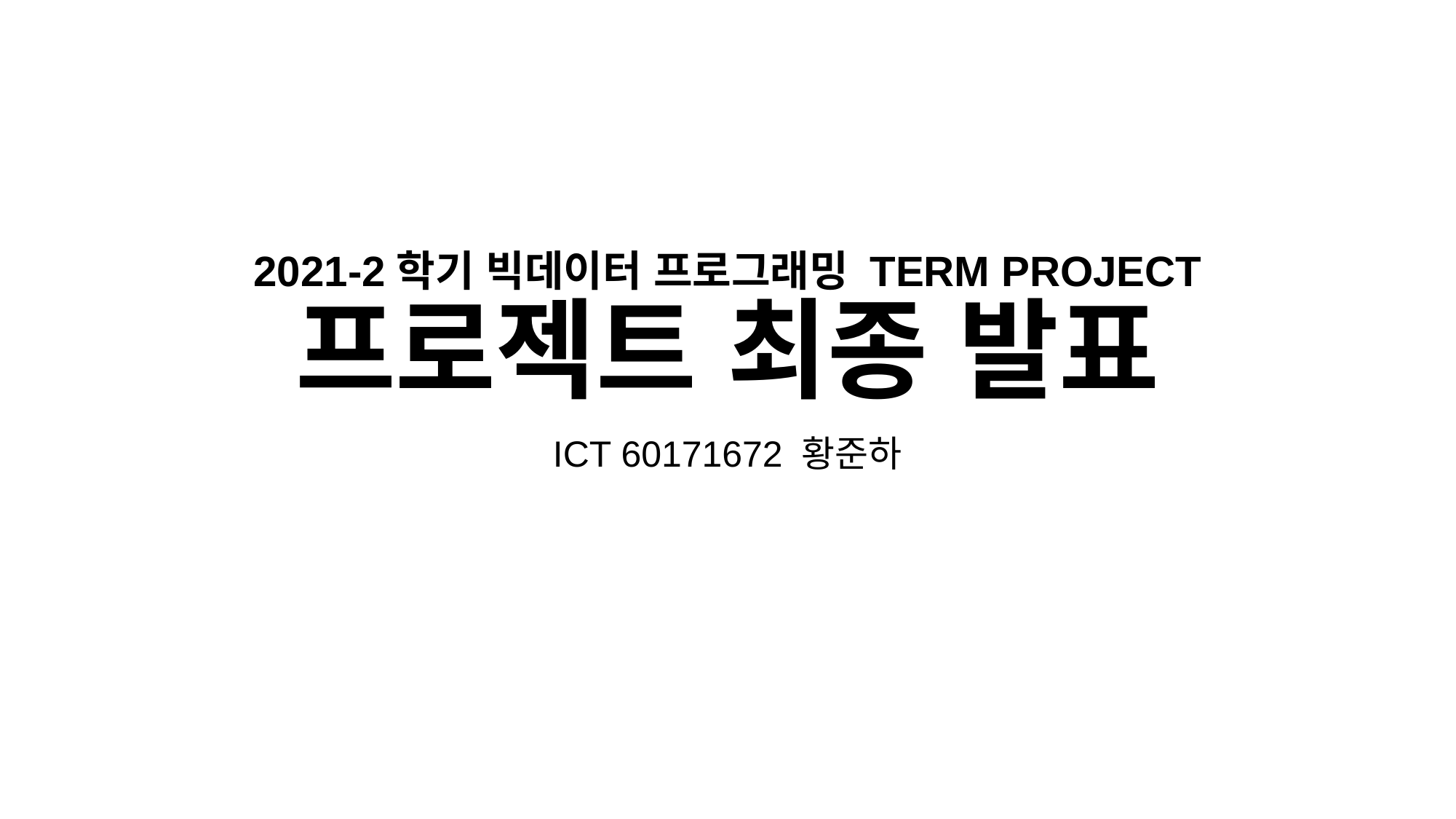

# 2021-2학기 빅데이터 프로그래밍 TERM PROJECT 프로젝트 최종 발표
ICT 60171672 황준하